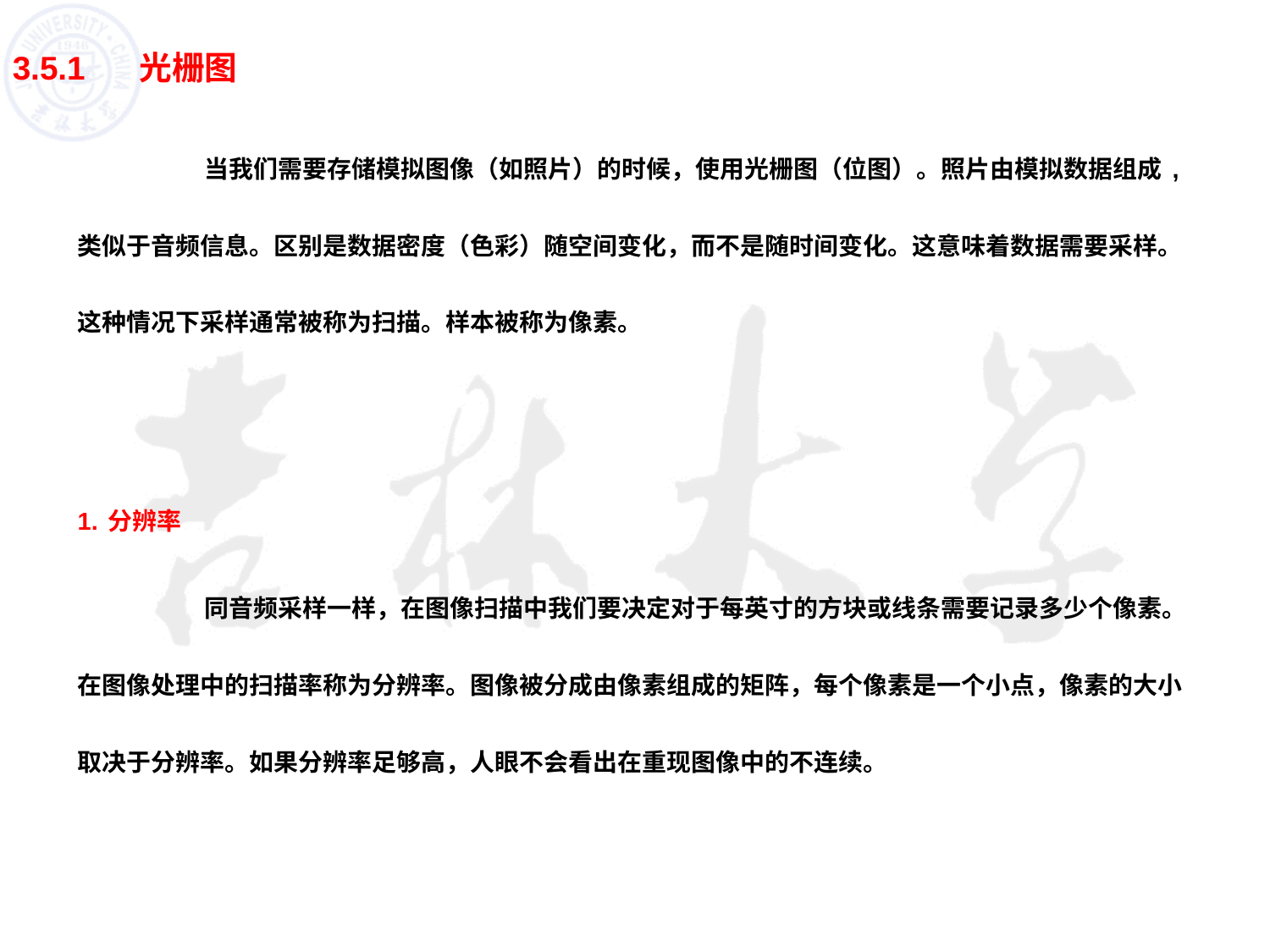

3.5.1	光栅图
	当我们需要存储模拟图像（如照片）的时候，使用光栅图（位图）。照片由模拟数据组成, 类似于音频信息。区别是数据密度（色彩）随空间变化，而不是随时间变化。这意味着数据需要采样。这种情况下采样通常被称为扫描。样本被称为像素。
1.分辨率
	同音频采样一样，在图像扫描中我们要决定对于每英寸的方块或线条需要记录多少个像素。在图像处理中的扫描率称为分辨率。图像被分成由像素组成的矩阵，每个像素是一个小点，像素的大小取决于分辨率。如果分辨率足够高，人眼不会看出在重现图像中的不连续。